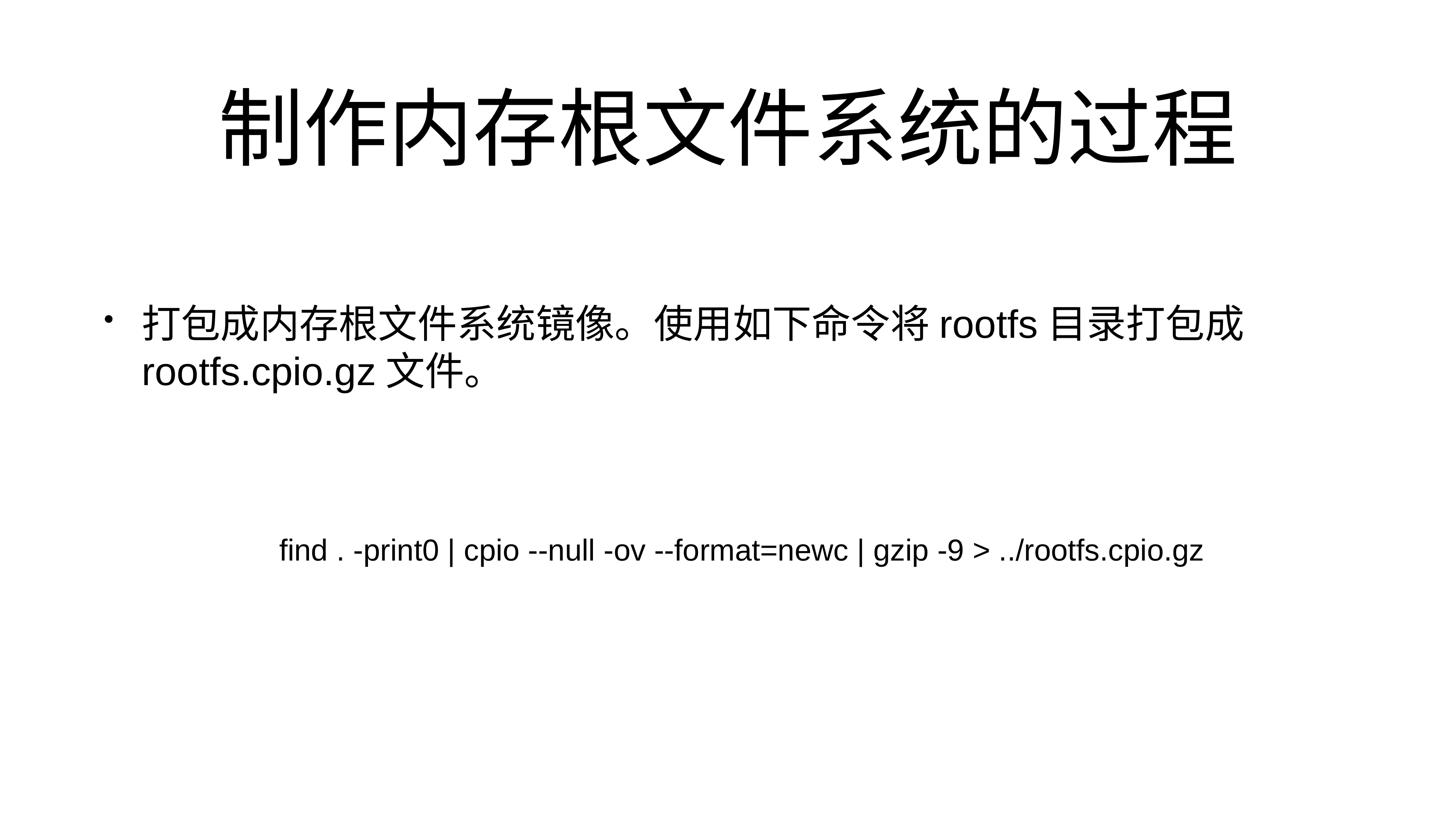

# 制作内存根文件系统的过程
打包成内存根文件系统镜像。使用如下命令将rootfs目录打包成rootfs.cpio.gz文件。

find . -print0 | cpio --null -ov --format=newc | gzip -9 > ../rootfs.cpio.gz